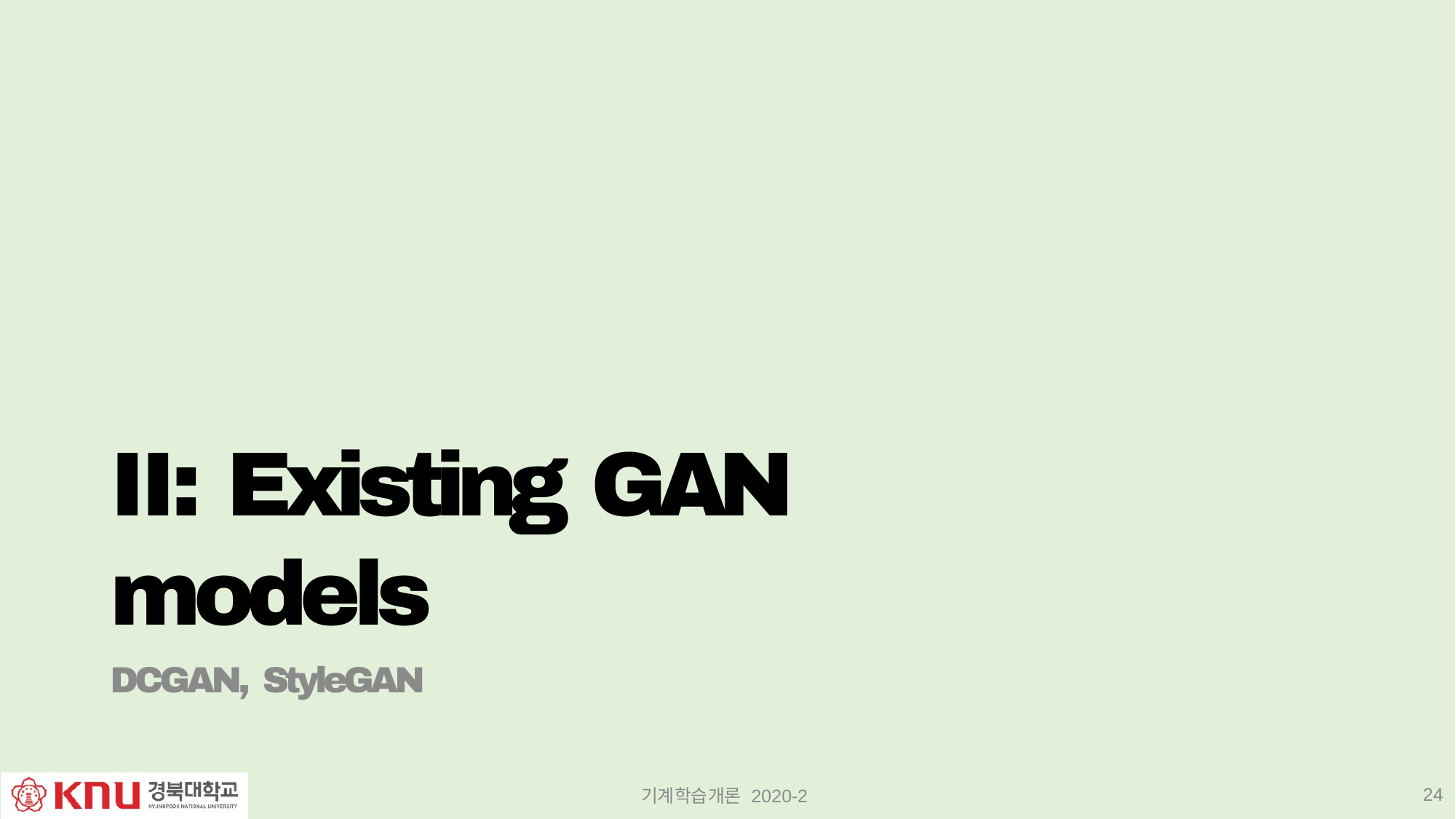

II: Existing GAN models
DCGAN, StyleGAN

24
기계학습개론 2020-2